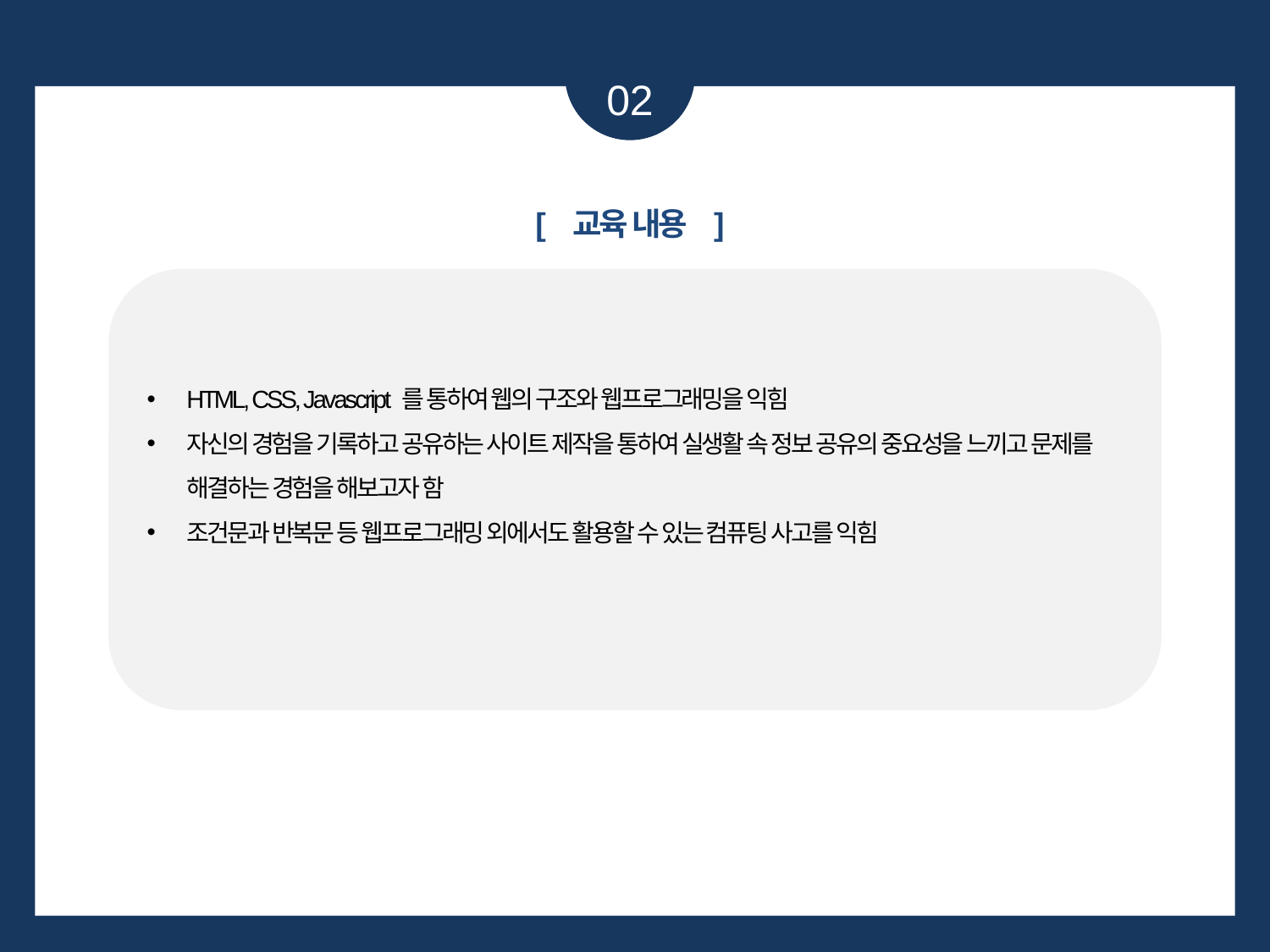

02

[   교육 내용   ]

HTML, CSS, Javascript 를 통하여 웹의 구조와 웹프로그래밍을 익힘
자신의 경험을 기록하고 공유하는 사이트 제작을 통하여 실생활 속 정보 공유의 중요성을 느끼고 문제를 해결하는 경험을 해보고자 함
조건문과 반복문 등 웹프로그래밍 외에서도 활용할 수 있는 컴퓨팅 사고를 익힘